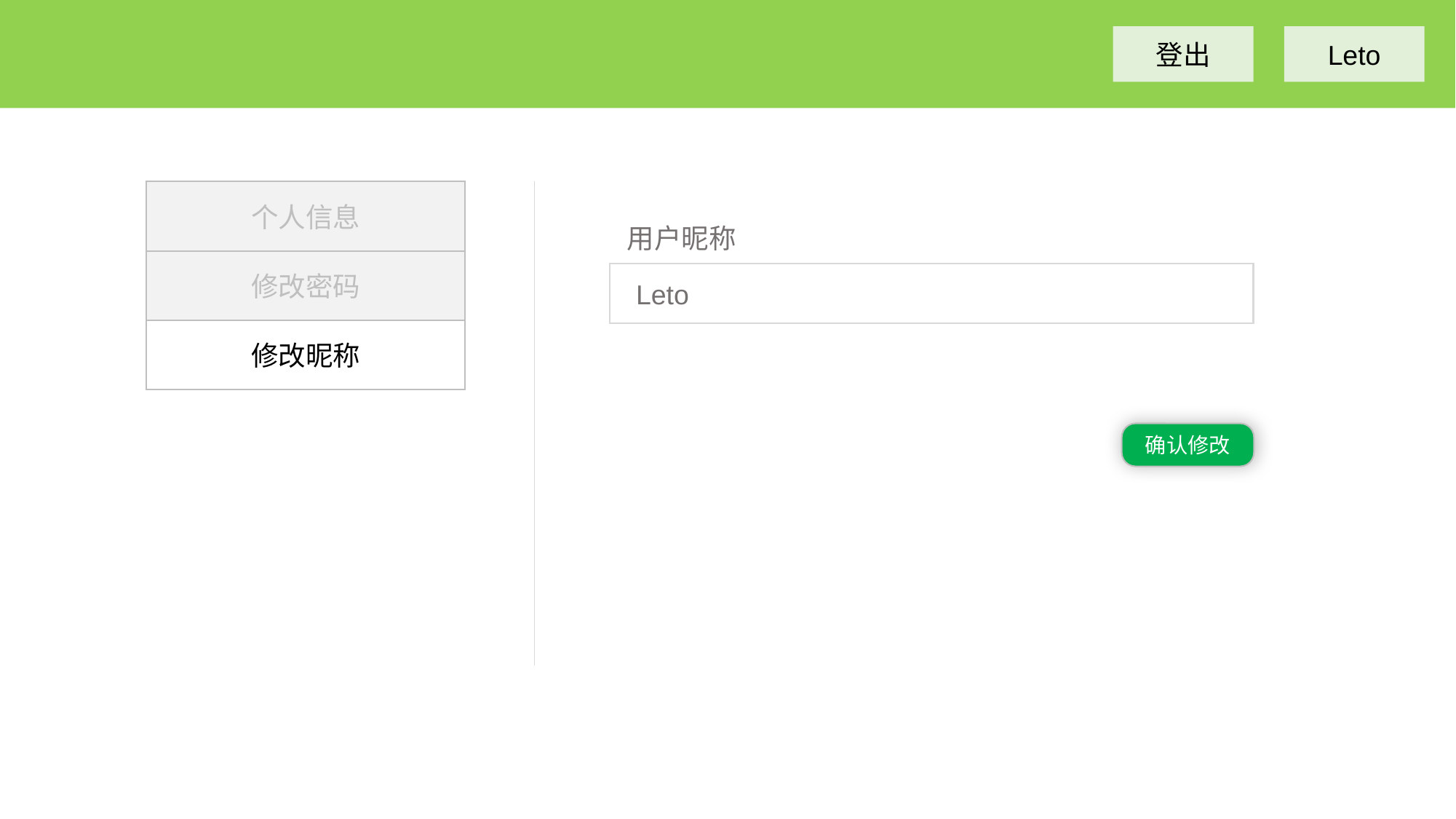

登出
Leto
个人信息
修改密码
修改昵称
 用户昵称
  Leto
确认修改